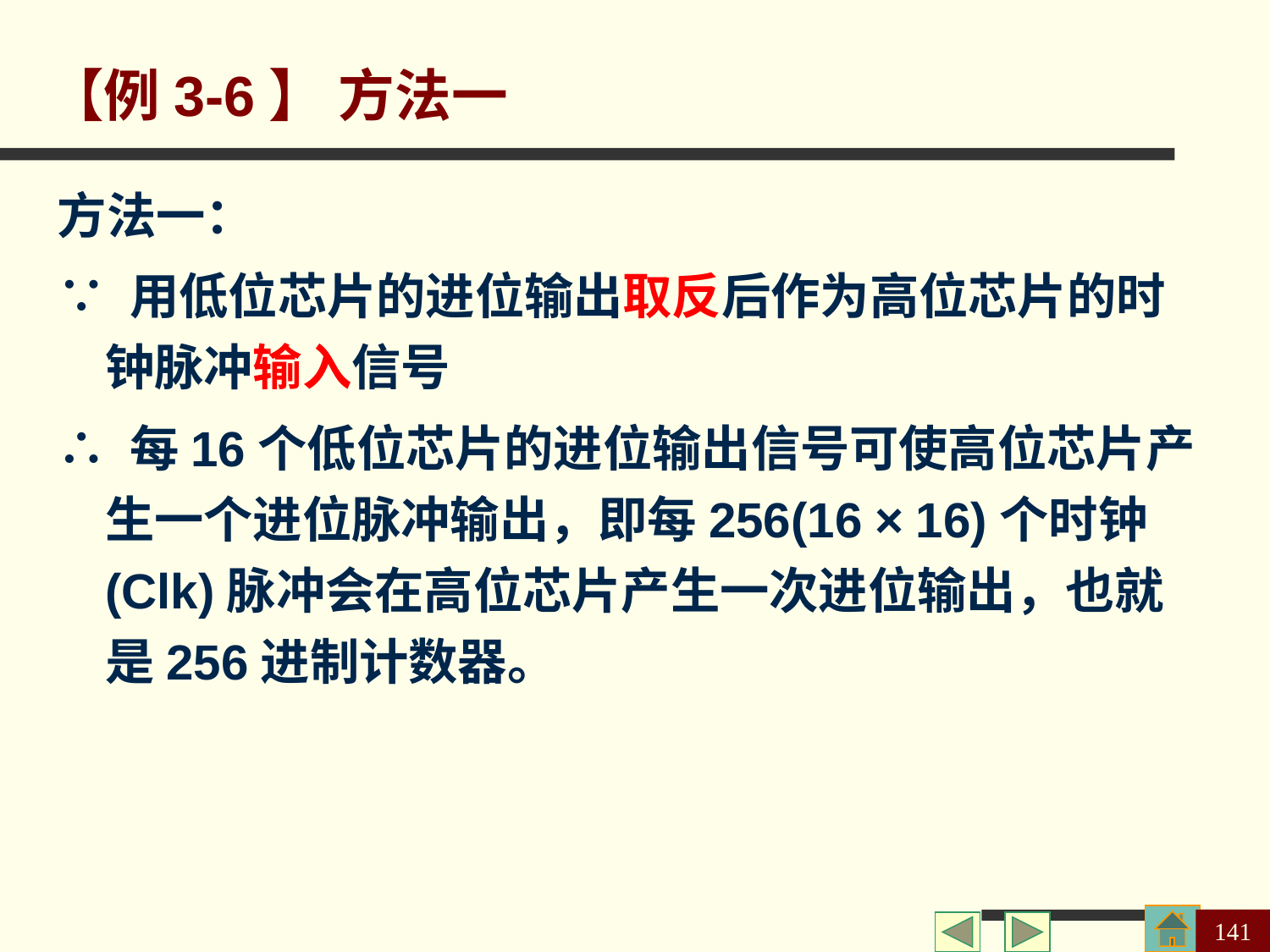

【例3-6】 方法一
方法一：
∵ 用低位芯片的进位输出取反后作为高位芯片的时钟脉冲输入信号
∴ 每16个低位芯片的进位输出信号可使高位芯片产生一个进位脉冲输出，即每256(16 × 16)个时钟(Clk)脉冲会在高位芯片产生一次进位输出，也就是256进制计数器。
141